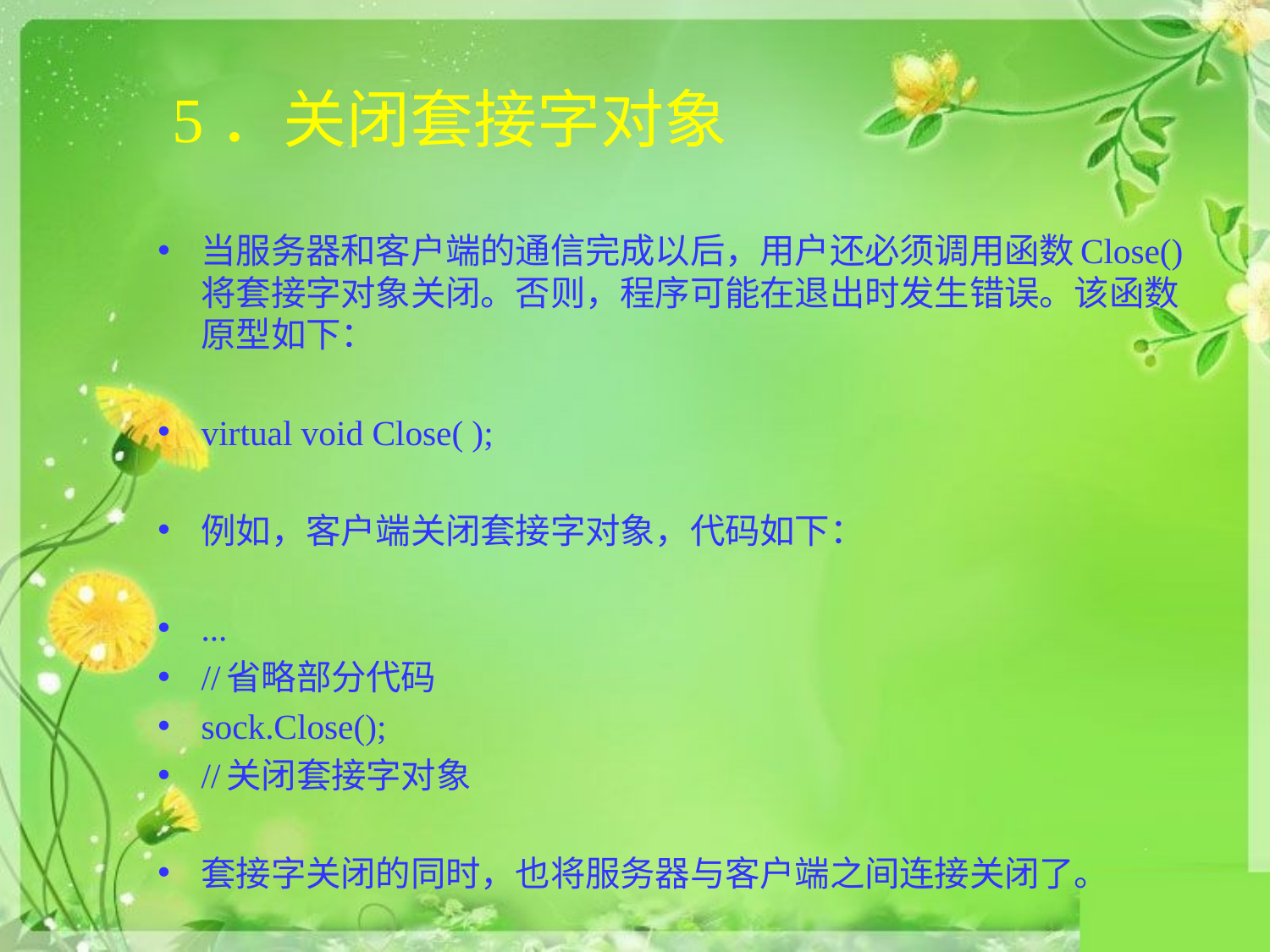

# 5．关闭套接字对象
当服务器和客户端的通信完成以后，用户还必须调用函数Close()将套接字对象关闭。否则，程序可能在退出时发生错误。该函数原型如下：

virtual void Close( );

例如，客户端关闭套接字对象，代码如下：

...
//省略部分代码
sock.Close();
//关闭套接字对象

套接字关闭的同时，也将服务器与客户端之间连接关闭了。